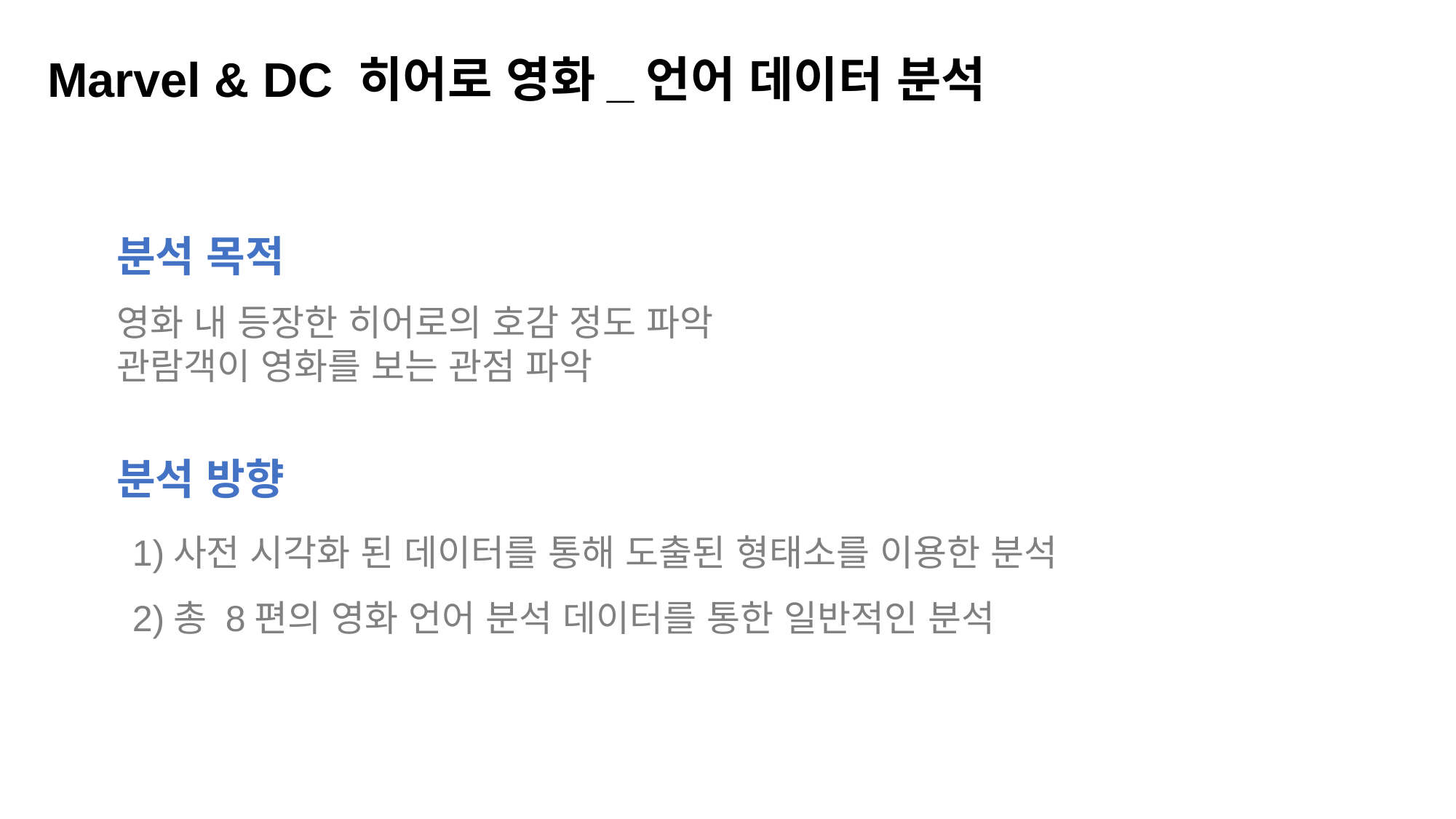

# Marvel & DC 히어로 영화_언어 데이터 분석
분석 목적
영화 내 등장한 히어로의 호감 정도 파악
관람객이 영화를 보는 관점 파악
분석 방향
사전 시각화 된 데이터를 통해 도출된 형태소를 이용한 분석
총 8편의 영화 언어 분석 데이터를 통한 일반적인 분석